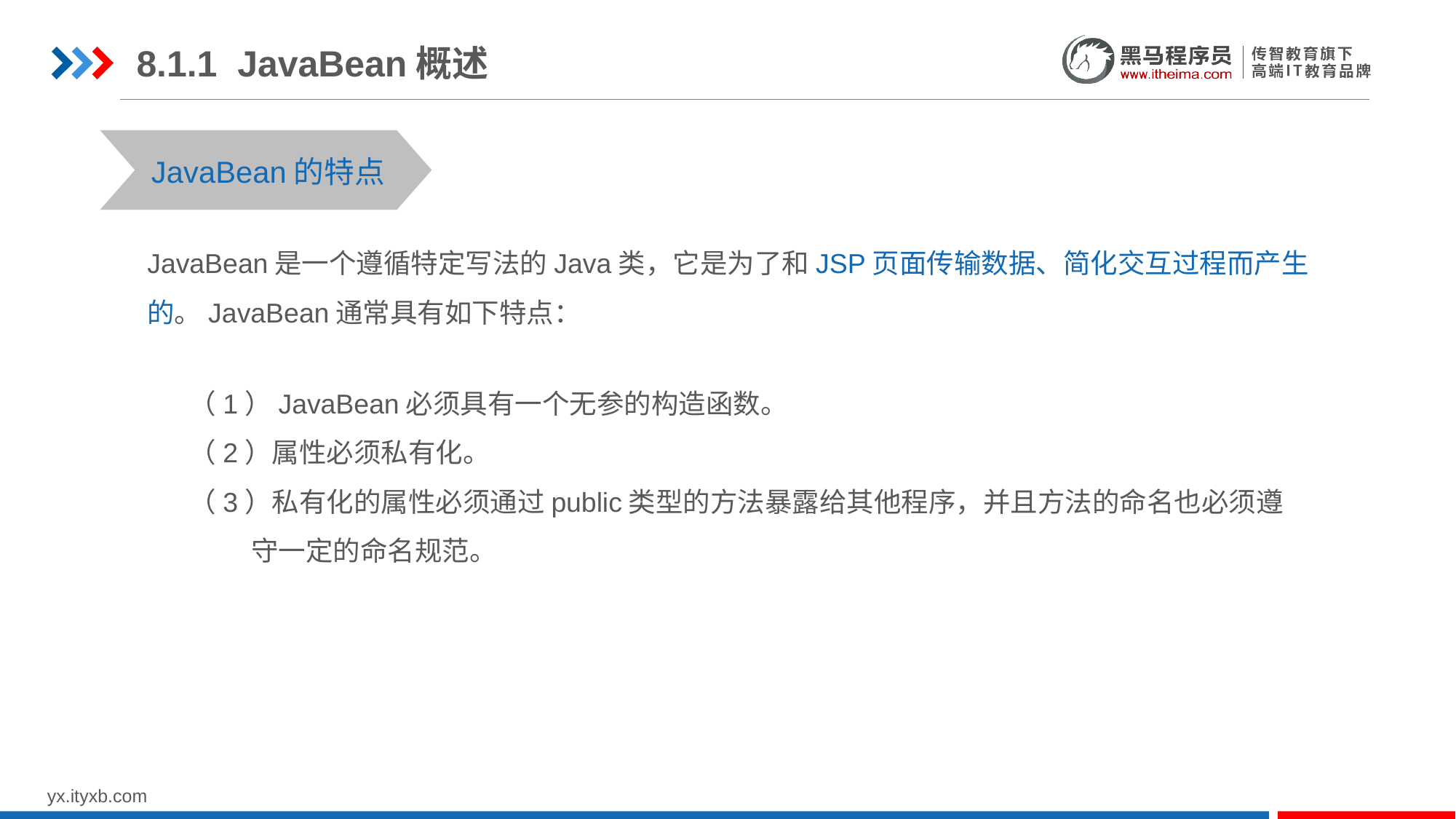

8.1.1  JavaBean概述

JavaBean的特点
JavaBean是一个遵循特定写法的Java类，它是为了和JSP页面传输数据、简化交互过程而产生的。JavaBean通常具有如下特点：
（1）JavaBean必须具有一个无参的构造函数。
（2）属性必须私有化。
（3）私有化的属性必须通过public类型的方法暴露给其他程序，并且方法的命名也必须遵
         守一定的命名规范。